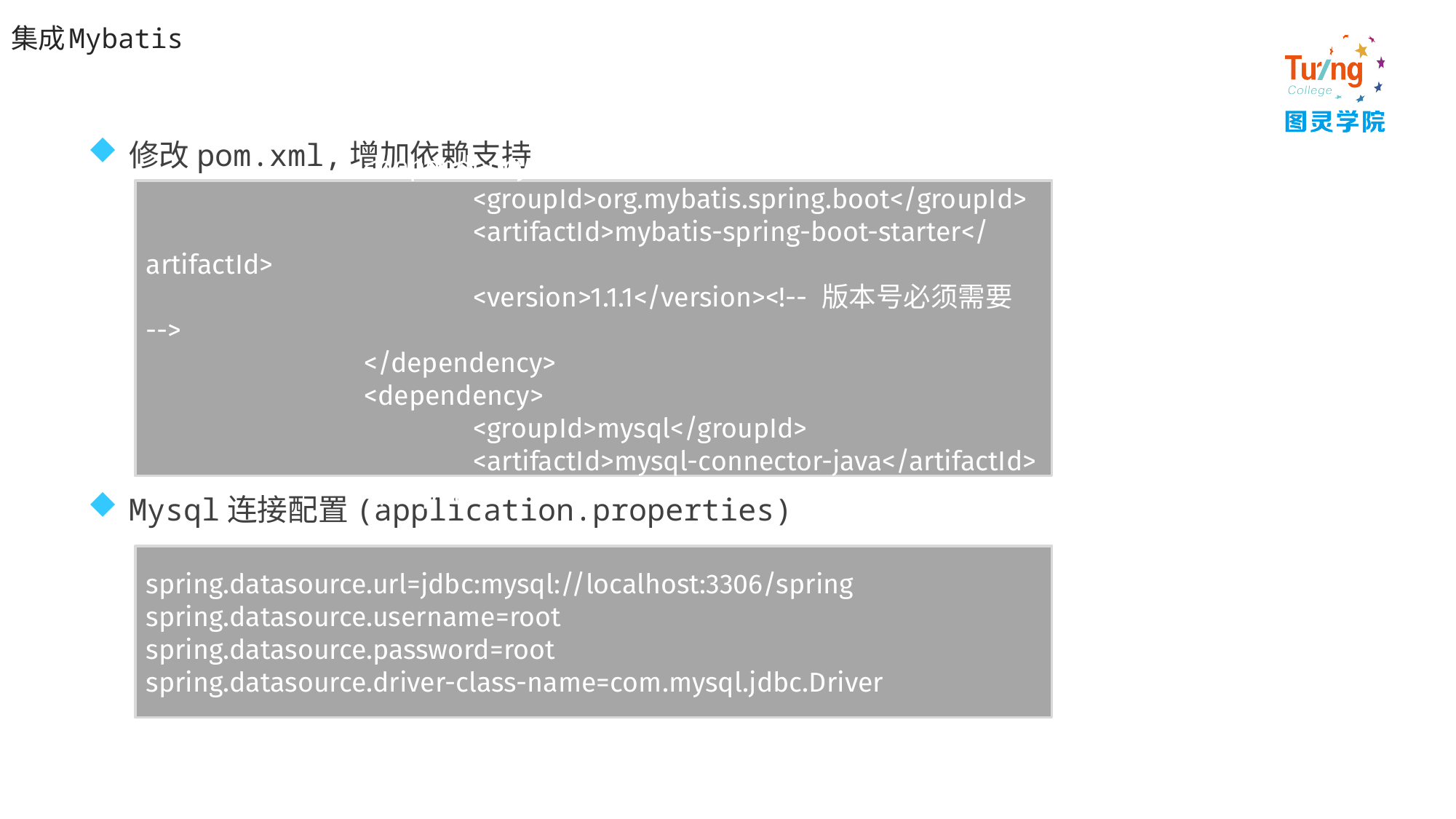

# 集成Mybatis
修改pom.xml,增加依赖支持

Mysql连接配置(application.properties)

		<dependency>
			<groupId>org.mybatis.spring.boot</groupId>
			<artifactId>mybatis-spring-boot-starter</artifactId>
			<version>1.1.1</version><!-- 版本号必须需要 -->
		</dependency>
		<dependency>
			<groupId>mysql</groupId>
			<artifactId>mysql-connector-java</artifactId>
		</dependency>
spring.datasource.url=jdbc:mysql://localhost:3306/spring
spring.datasource.username=root
spring.datasource.password=root
spring.datasource.driver-class-name=com.mysql.jdbc.Driver